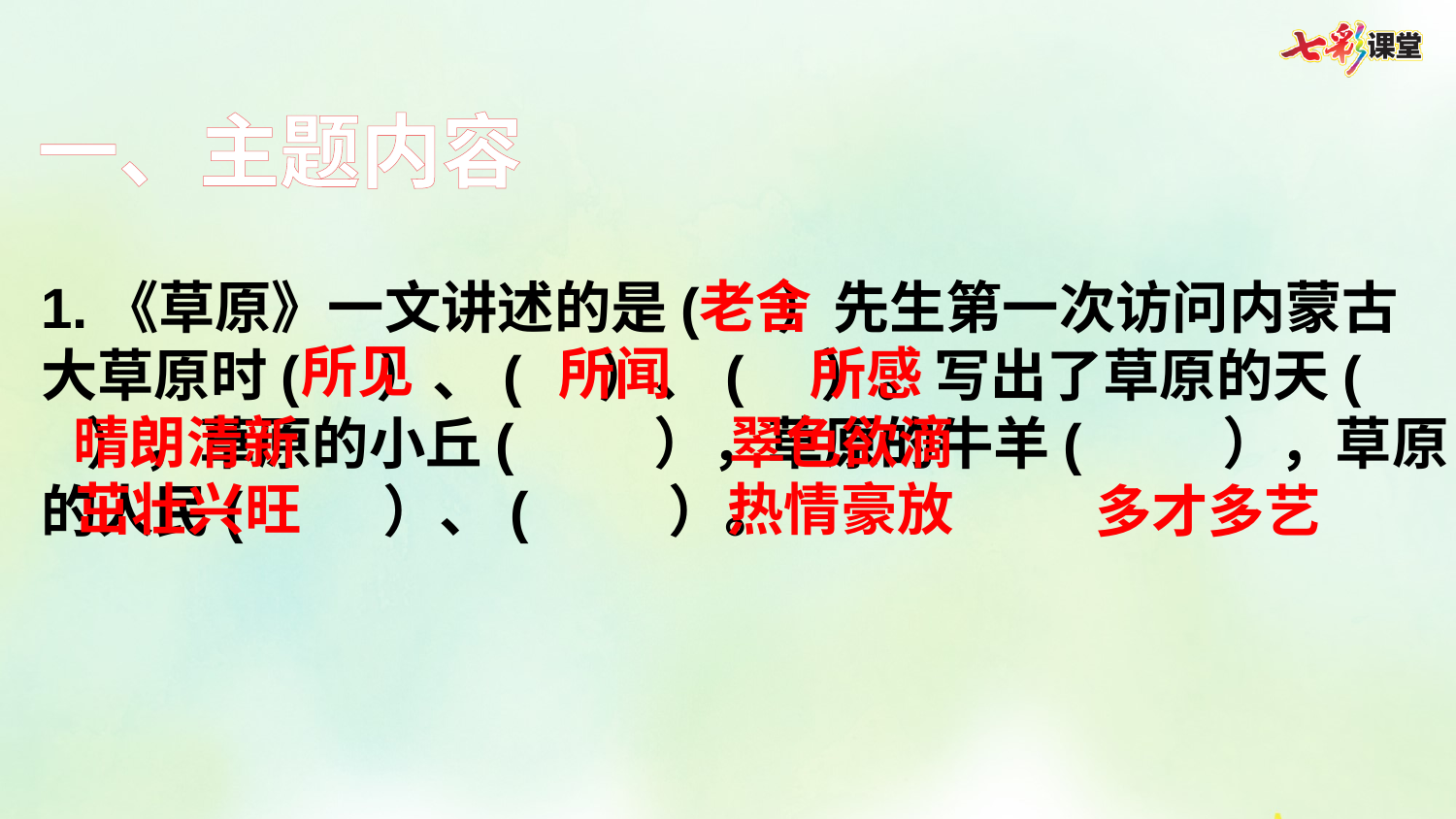

一、主题内容
老舍
1.《草原》一文讲述的是(    ）先生第一次访问内蒙古大草原时(    ）、(    ）、(    ）。写出了草原的天(        ），草原的小丘(        ），草原的牛羊(        ），草原的人民(        ）、(        ）。
所见
所感
所闻
晴朗清新
翠色欲滴
茁壮兴旺
热情豪放
多才多艺